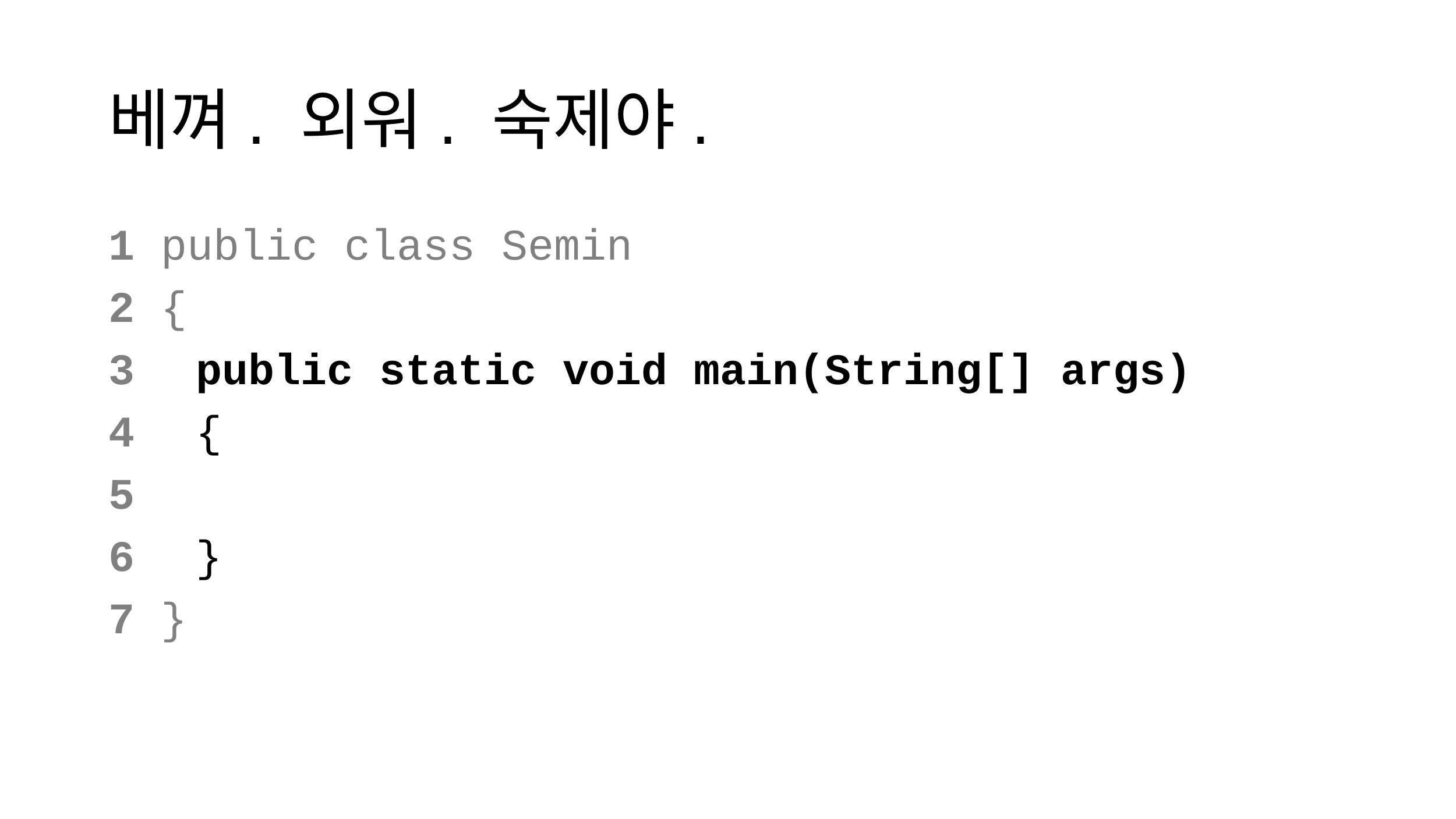

# 베껴. 외워. 숙제야.
1 public class Semin
2 {
3 	public static void main(String[] args)
4 	{
5
6	}
7 }